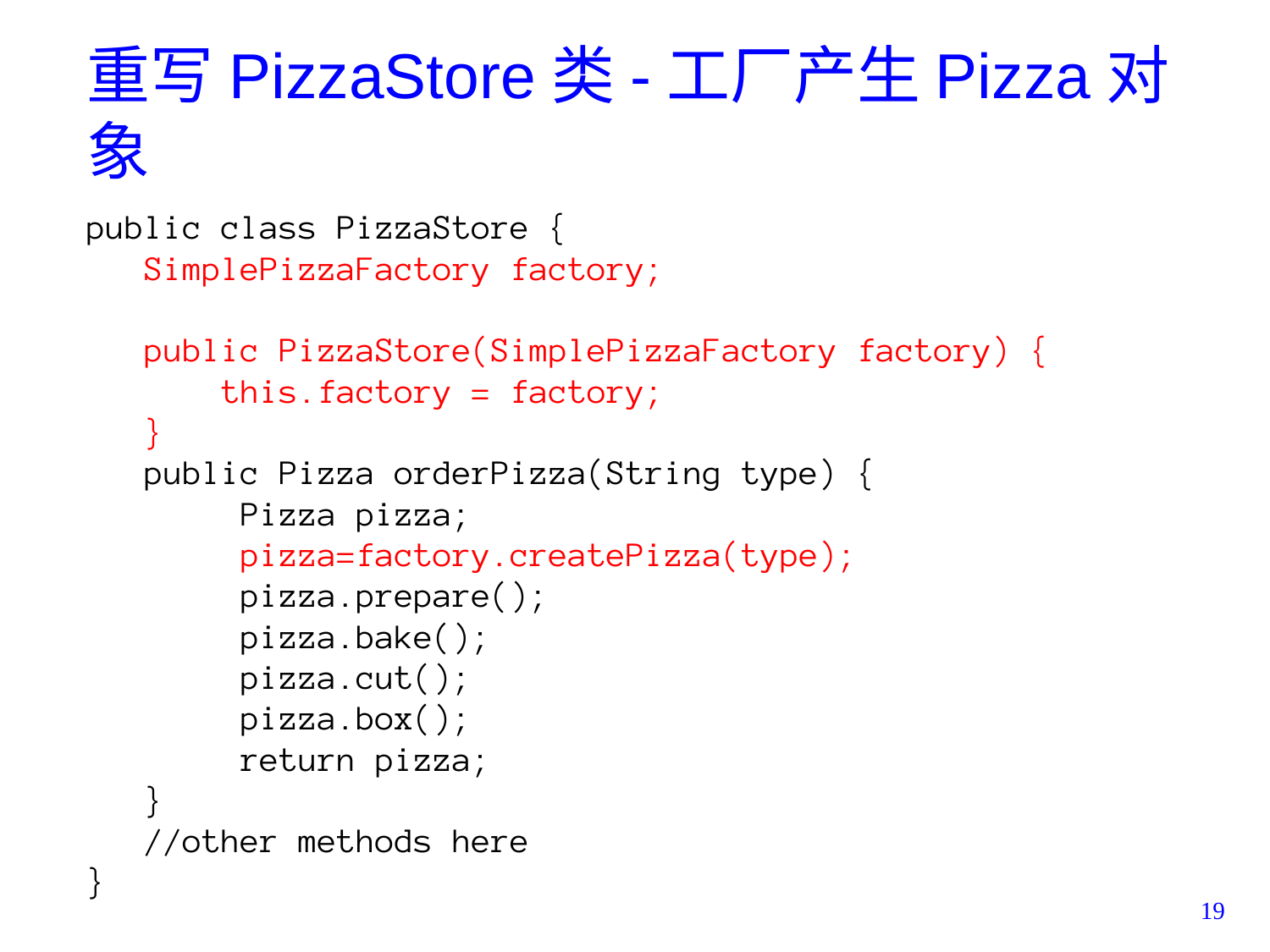

# 重写PizzaStore类-工厂产生Pizza对象
public class PizzaStore {
   SimplePizzaFactory factory;

   public PizzaStore(SimplePizzaFactory factory) {
       this.factory = factory;
   }
   public Pizza orderPizza(String type) {
        Pizza pizza;
        pizza=factory.createPizza(type);
        pizza.prepare();
        pizza.bake();
        pizza.cut();
        pizza.box();
        return pizza;
   }
   //other methods here
}
19